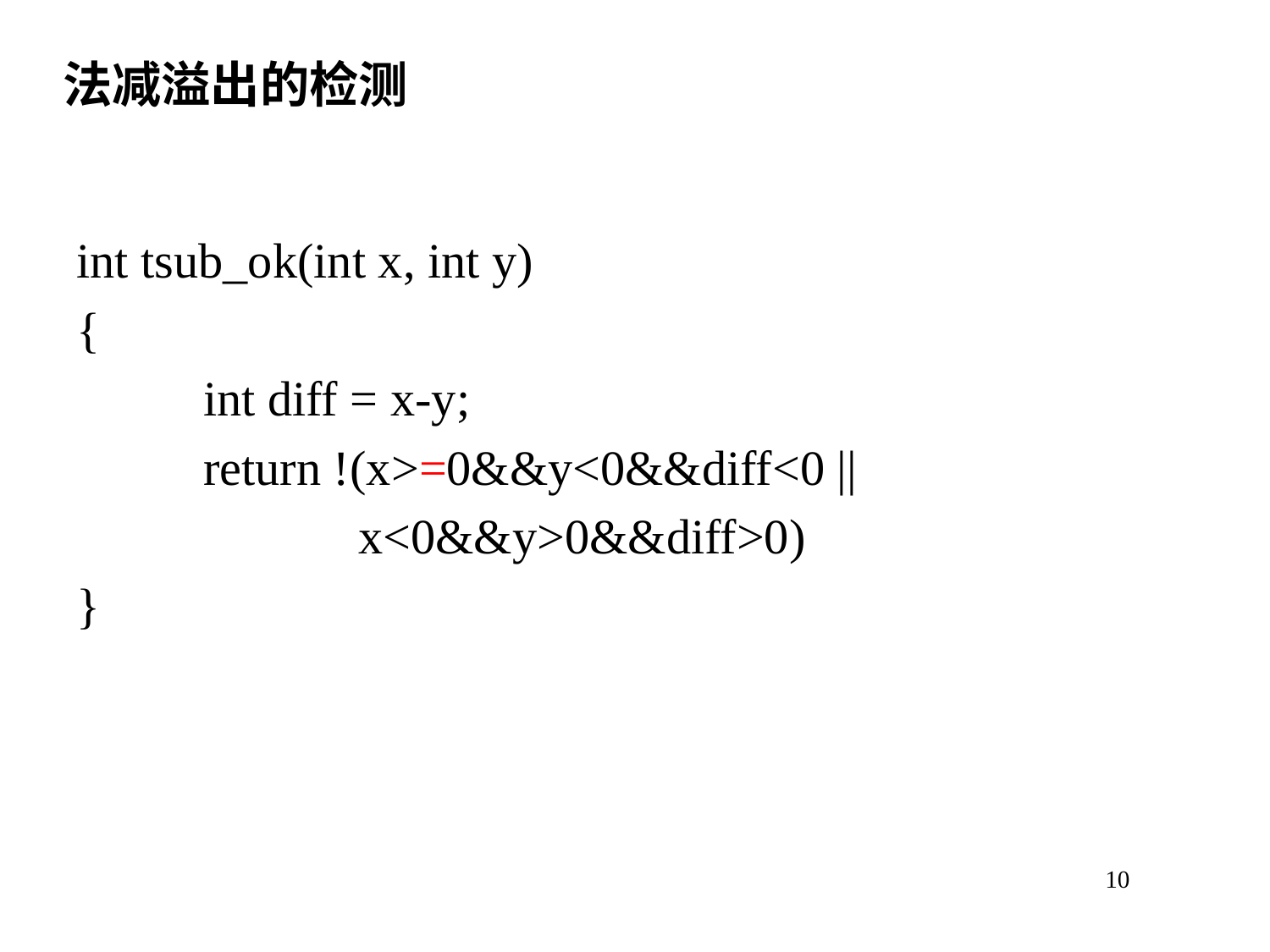

# 法减溢出的检测
int tsub_ok(int x, int y)
{
	int diff = x-y;
	return !(x>=0&&y<0&&diff<0 ||
                       x<0&&y>0&&diff>0)
}
10